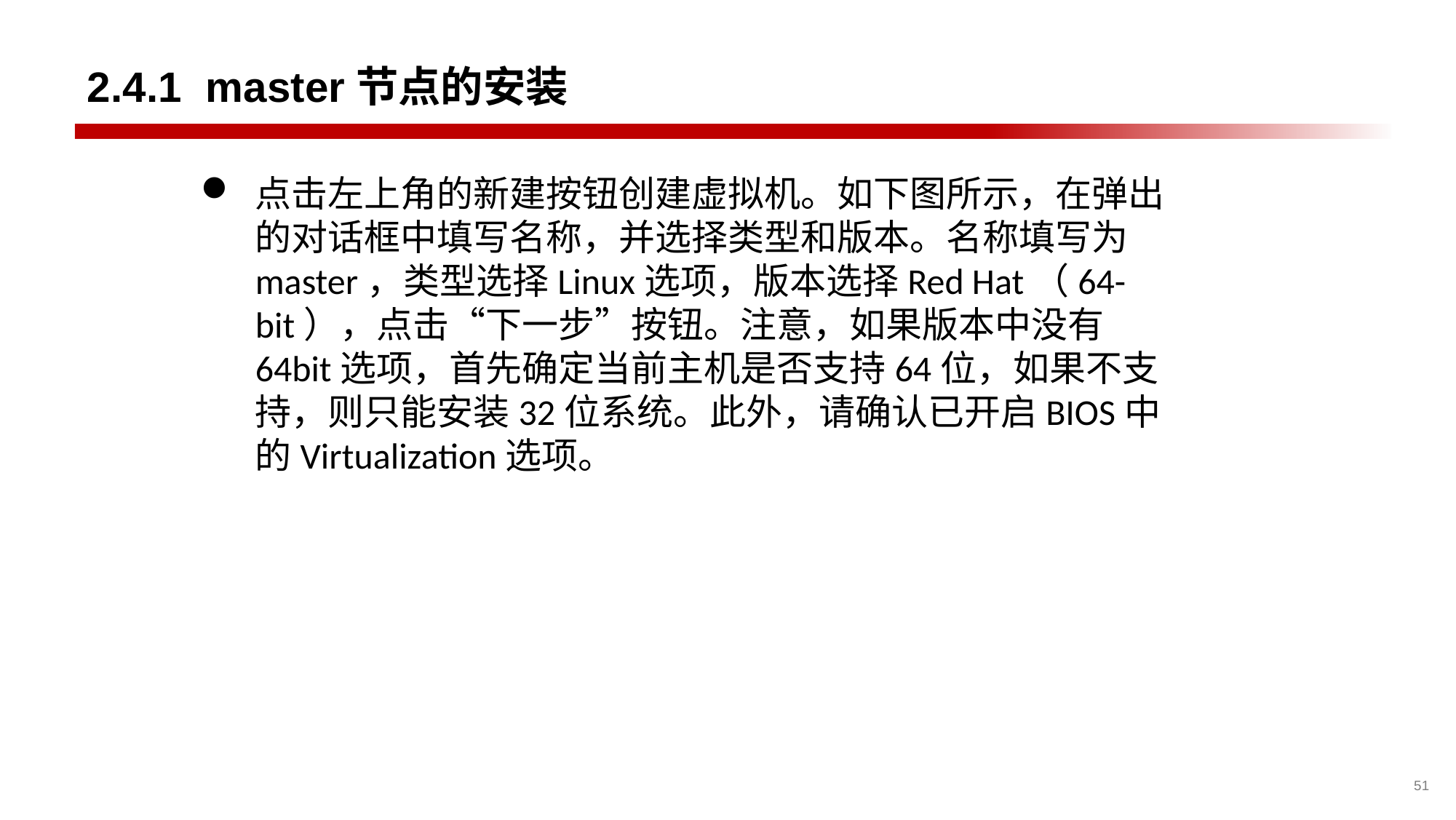

2.4.1  master节点的安装

点击左上角的新建按钮创建虚拟机。如下图所示，在弹出的对话框中填写名称，并选择类型和版本。名称填写为master，类型选择Linux选项，版本选择Red Hat（64-bit），点击“下一步”按钮。注意，如果版本中没有64bit选项，首先确定当前主机是否支持64位，如果不支持，则只能安装32位系统。此外，请确认已开启BIOS中的Virtualization选项。

51